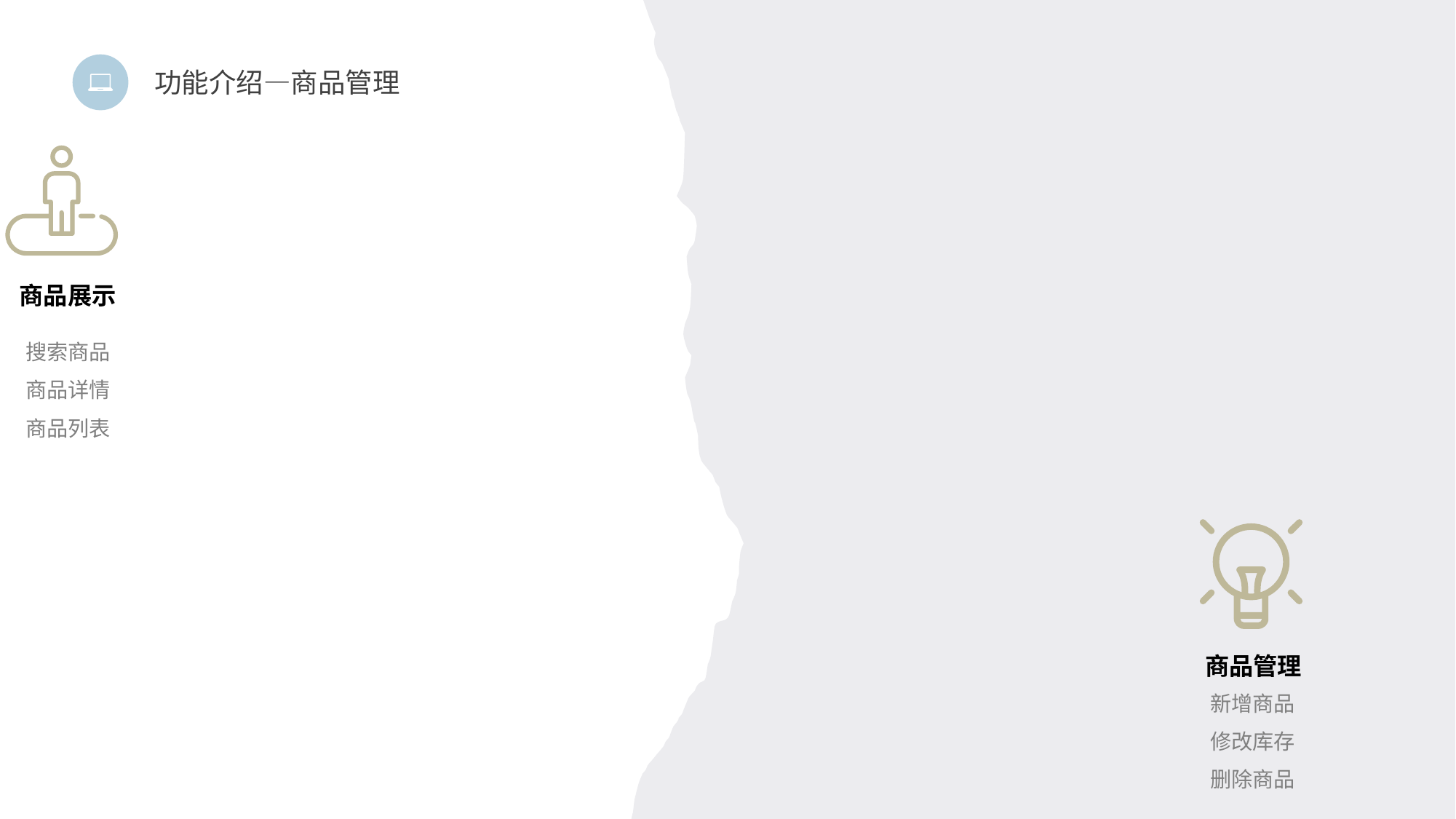

功能介绍—商品管理

商品展示
搜索商品
商品详情
商品列表

商品管理
新增商品
修改库存
删除商品